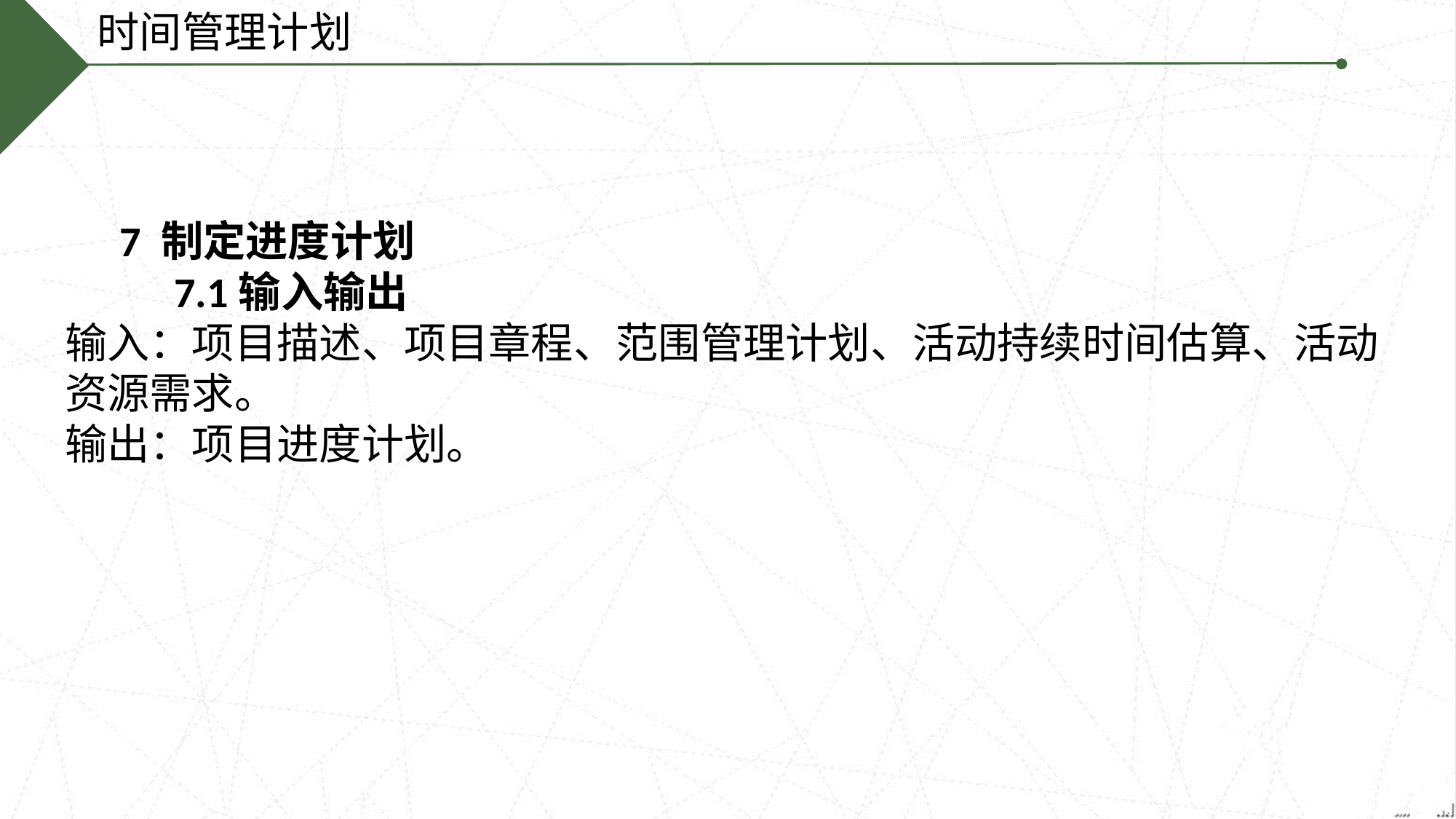

时间管理计划

7 制定进度计划
7.1输入输出
输入：项目描述、项目章程、范围管理计划、活动持续时间估算、活动资源需求。
输出：项目进度计划。